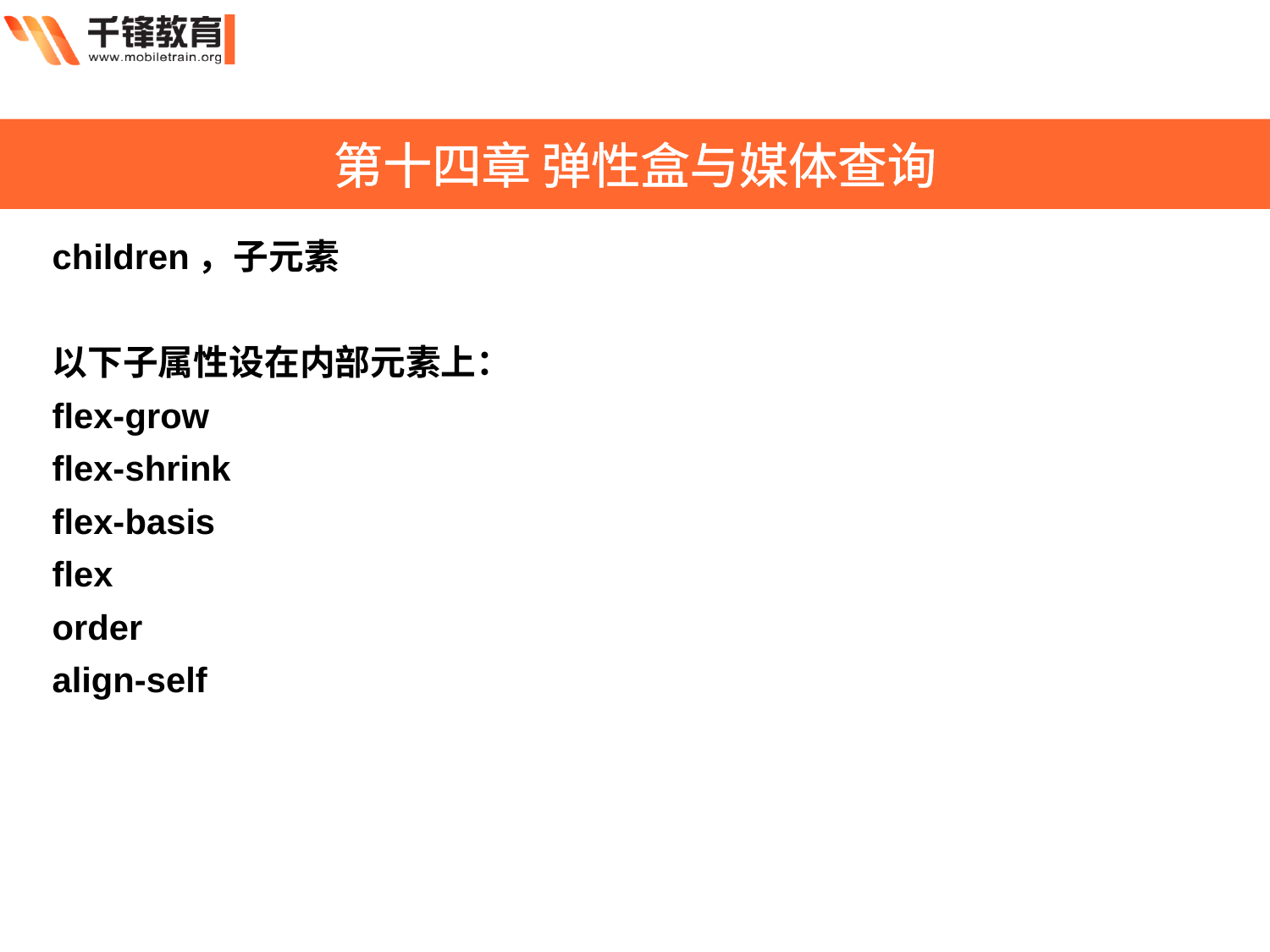

第十四章 弹性盒与媒体查询
children，子元素

以下子属性设在内部元素上：
flex-grow
flex-shrink
flex-basis
flex
order
align-self